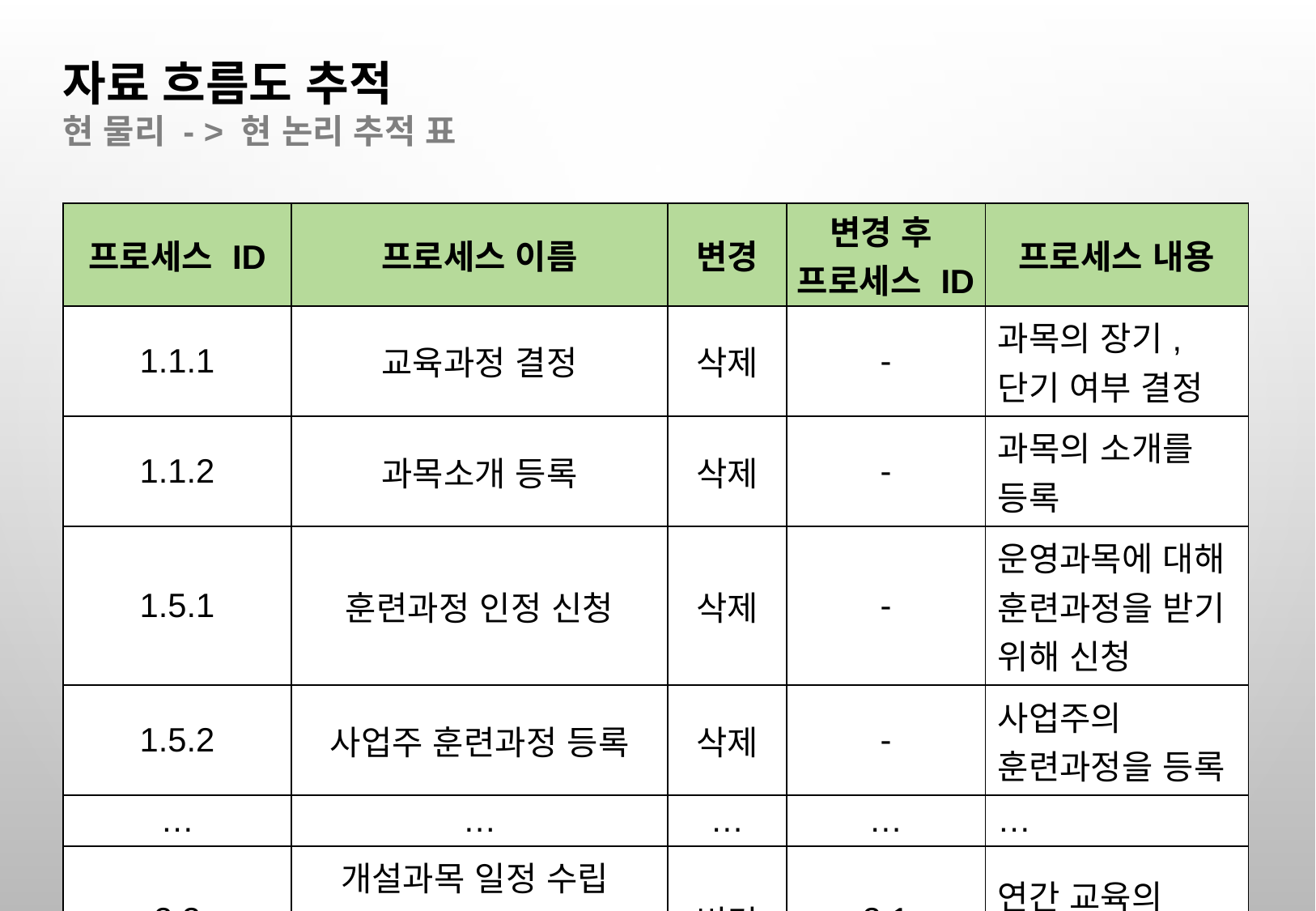

자료 흐름도 추적
현 물리 - > 현 논리 추적 표
| 프로세스 ID | 프로세스 이름 | 변경 | 변경 후 프로세스 ID | 프로세스 내용 |
| --- | --- | --- | --- | --- |
| 1.1.1 | 교육과정 결정 | 삭제 | - | 과목의 장기, 단기 여부 결정 |
| 1.1.2 | 과목소개 등록 | 삭제 | - | 과목의 소개를 등록 |
| 1.5.1 | 훈련과정 인정 신청 | 삭제 | - | 운영과목에 대해 훈련과정을 받기 위해 신청 |
| 1.5.2 | 사업주 훈련과정 등록 | 삭제 | - | 사업주의 훈련과정을 등록 |
| … | … | … | … | … |
| 2.2 | 개설과목 일정 수립 -> 개설과목 일정 등록 | 변경 | 2.1 | 연간 교육의 일정을 등록 |
61